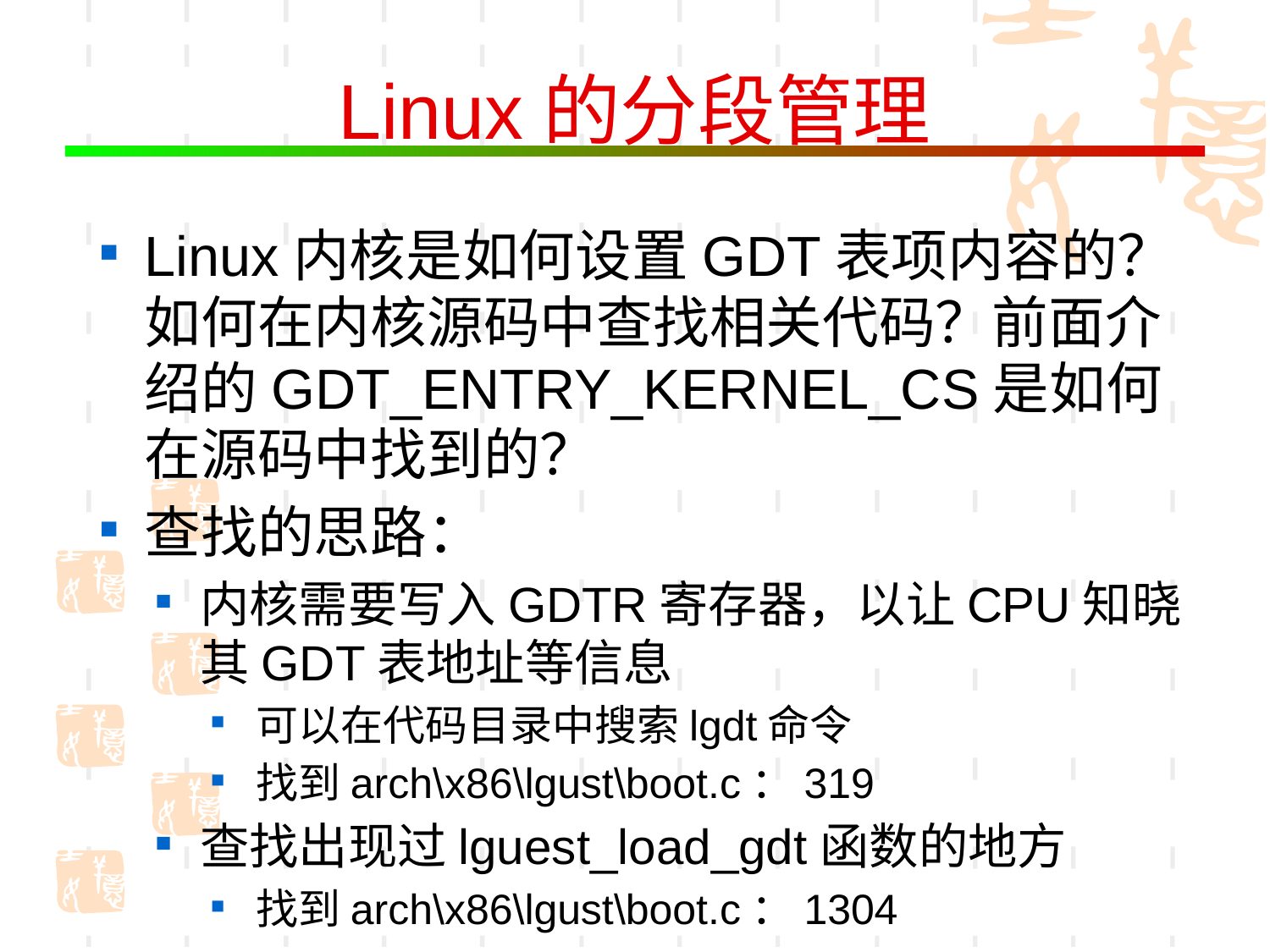

# Linux的分段管理
Linux内核是如何设置GDT表项内容的？如何在内核源码中查找相关代码？前面介绍的GDT_ENTRY_KERNEL_CS是如何在源码中找到的？
查找的思路：
内核需要写入GDTR寄存器，以让CPU知晓其GDT表地址等信息
可以在代码目录中搜索lgdt命令
找到arch\x86\lgust\boot.c：319
查找出现过lguest_load_gdt函数的地方
找到arch\x86\lgust\boot.c：1304